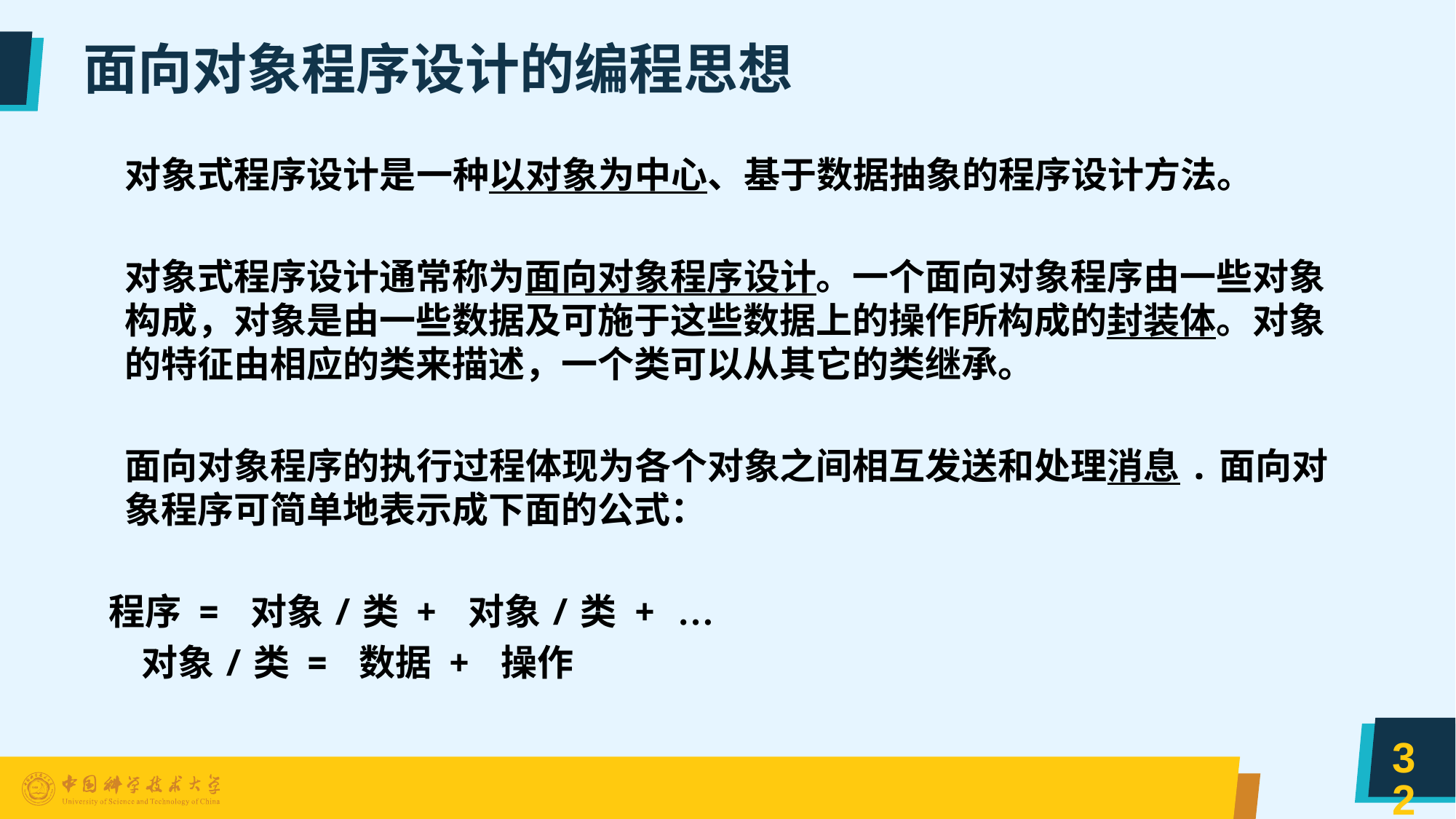

# 面向对象程序设计的编程思想
    对象式程序设计是一种以对象为中心、基于数据抽象的程序设计方法。

    对象式程序设计通常称为面向对象程序设计。一个面向对象程序由一些对象构成，对象是由一些数据及可施于这些数据上的操作所构成的封装体。对象的特征由相应的类来描述，一个类可以从其它的类继承。

    面向对象程序的执行过程体现为各个对象之间相互发送和处理消息.面向对象程序可简单地表示成下面的公式：

  程序 = 对象/类 + 对象/类 + …
      对象/类 = 数据 + 操作
32